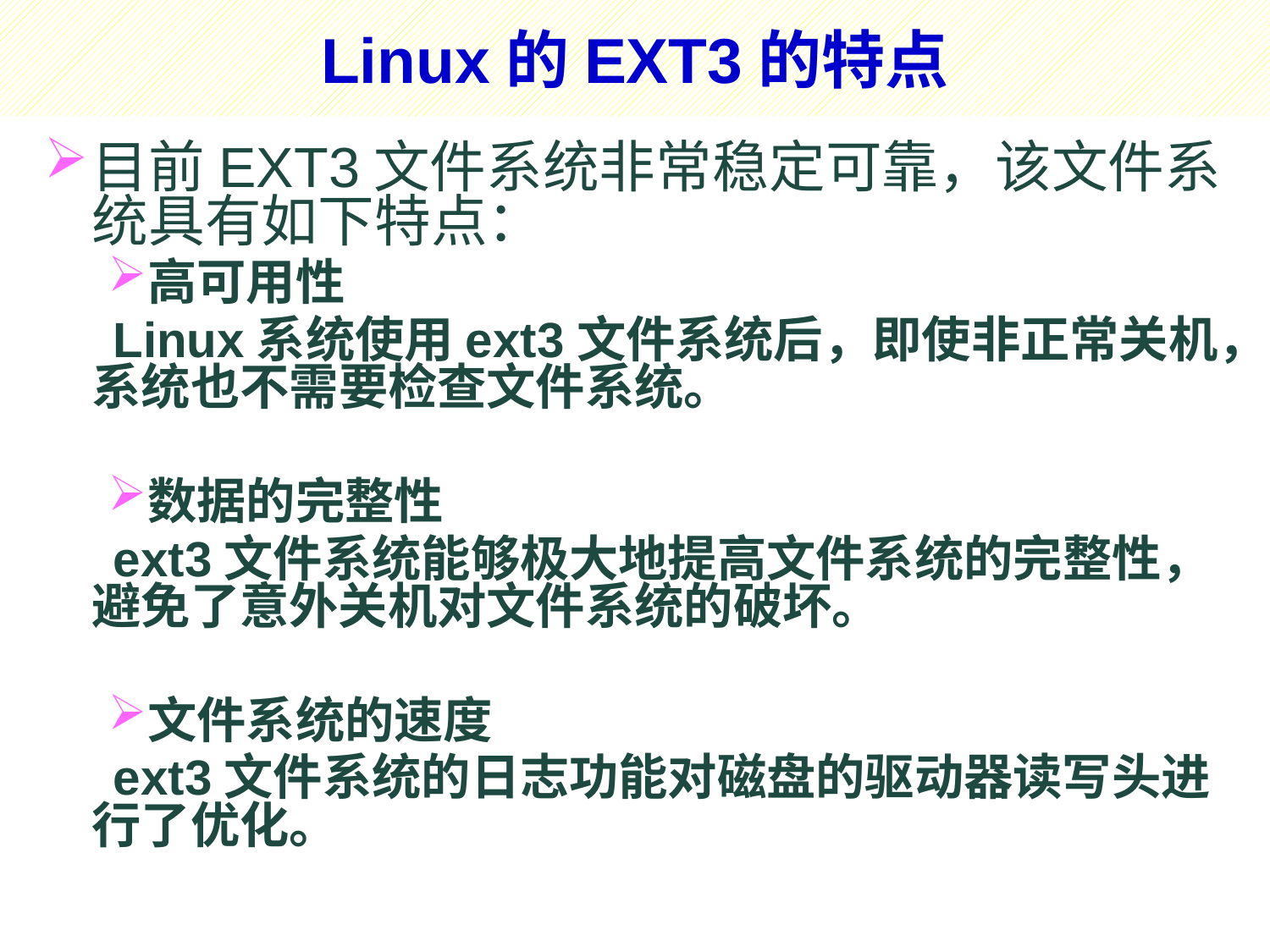

# Linux的EXT3的特点
目前EXT3文件系统非常稳定可靠，该文件系统具有如下特点：
高可用性
     Linux系统使用ext3文件系统后，即使非正常关机，系统也不需要检查文件系统。

数据的完整性
     ext3文件系统能够极大地提高文件系统的完整性，避免了意外关机对文件系统的破坏。

文件系统的速度
     ext3文件系统的日志功能对磁盘的驱动器读写头进行了优化。